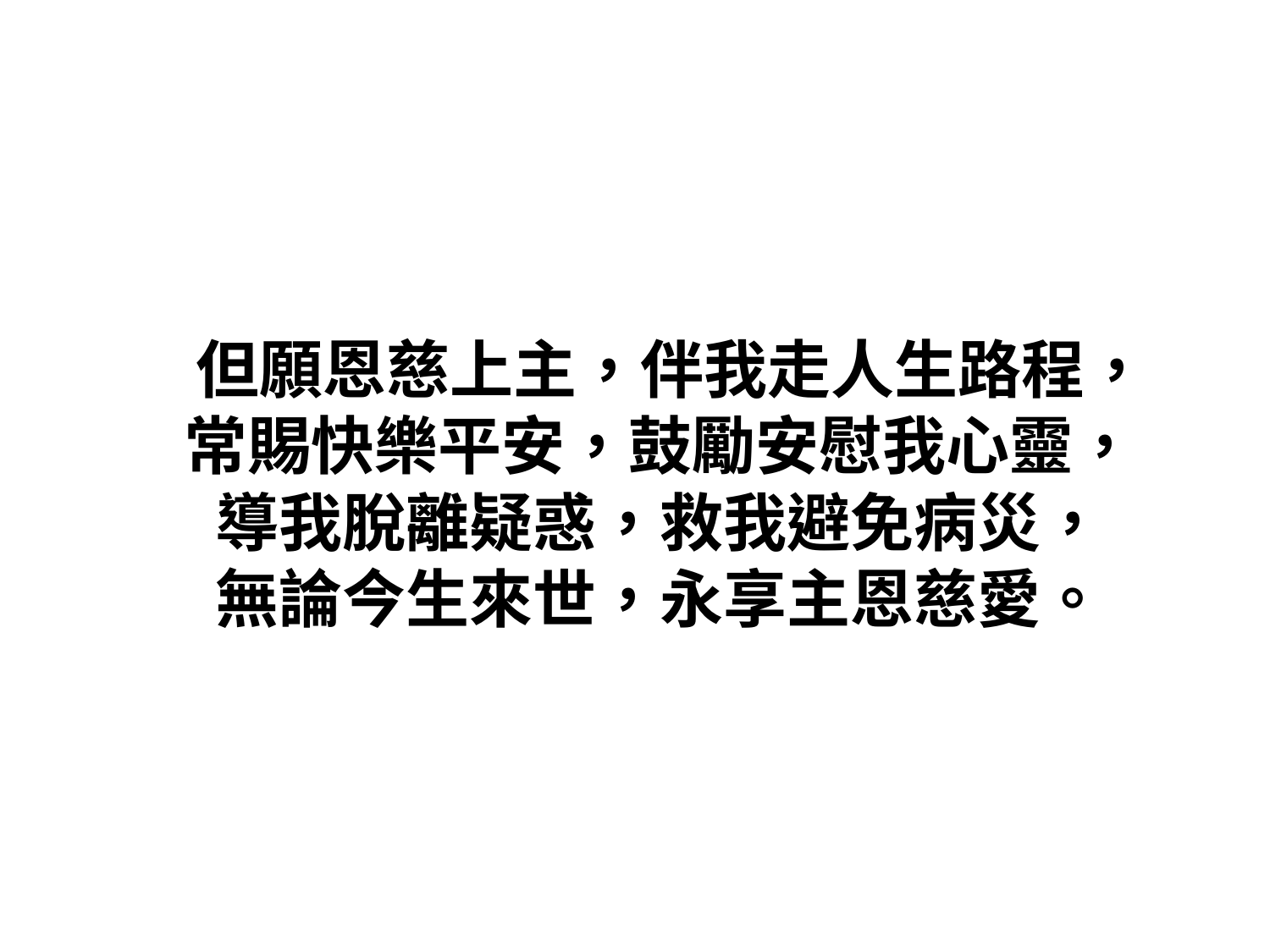

#
    但願恩慈上主，伴我走人生路程，
常賜快樂平安，鼓勵安慰我心靈，
導我脫離疑惑，救我避免病災，
無論今生來世，永享主恩慈愛。